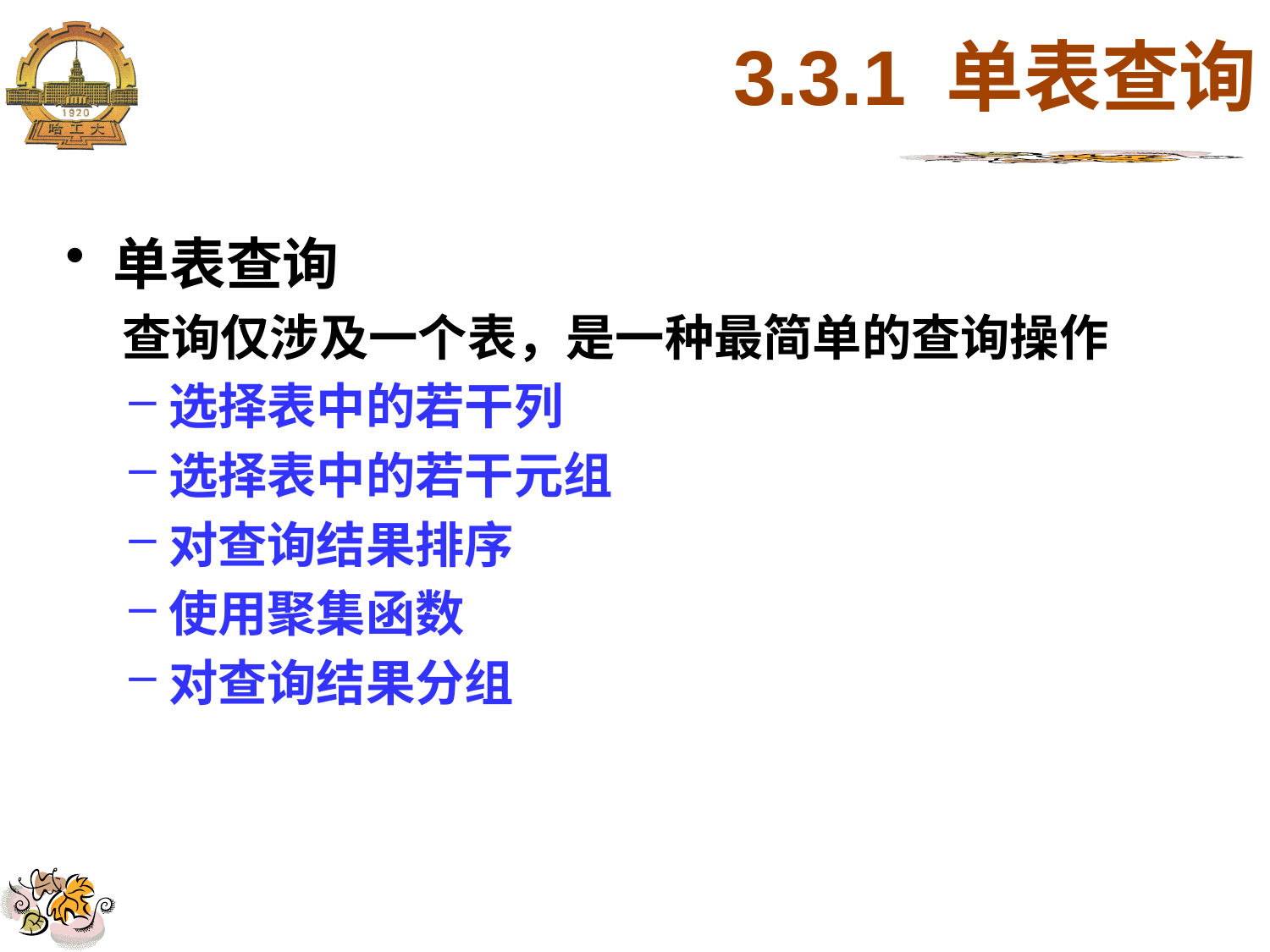

# 3.3.1 单表查询
单表查询
    查询仅涉及一个表，是一种最简单的查询操作
选择表中的若干列
选择表中的若干元组
对查询结果排序
使用聚集函数
对查询结果分组